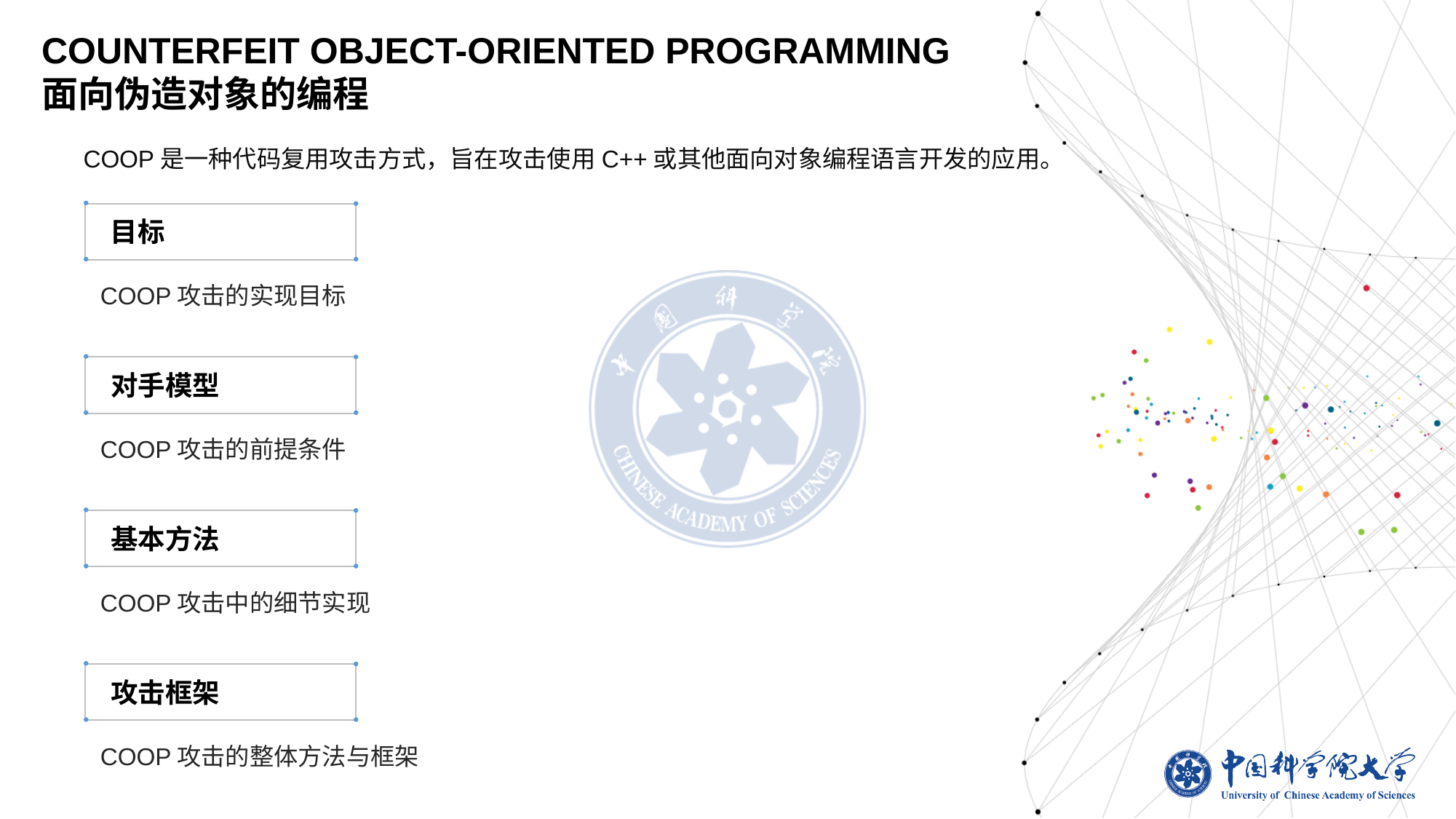

COUNTERFEIT OBJECT-ORIENTED PROGRAMMING
面向伪造对象的编程

COOP是一种代码复用攻击方式，旨在攻击使用C++或其他面向对象编程语言开发的应用。

目标
COOP攻击的实现目标

对手模型
COOP攻击的前提条件

基本方法
COOP攻击中的细节实现

攻击框架
COOP攻击的整体方法与框架